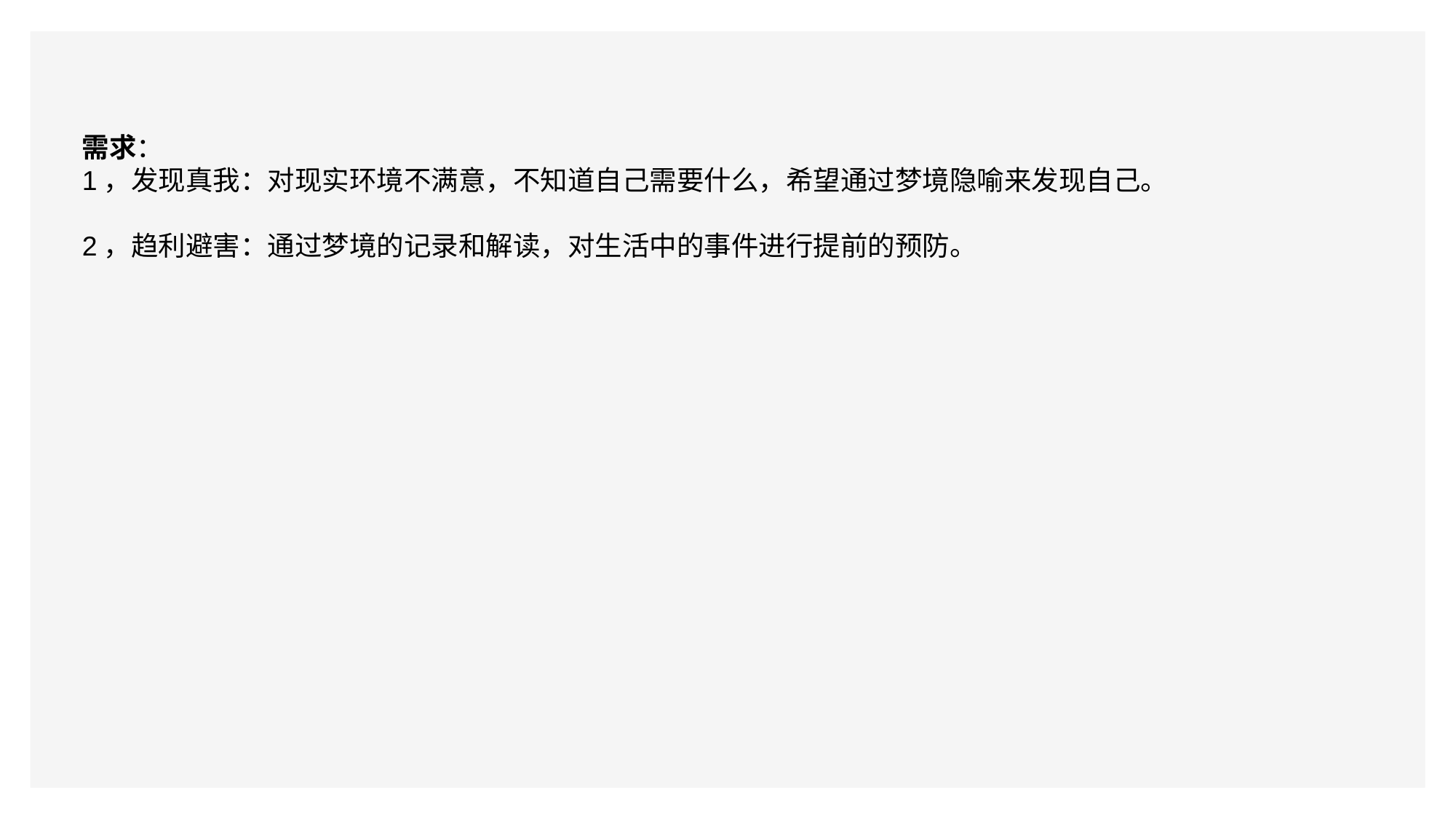

需求：
1，发现真我：对现实环境不满意，不知道自己需要什么，希望通过梦境隐喻来发现自己。

2，趋利避害：通过梦境的记录和解读，对生活中的事件进行提前的预防。